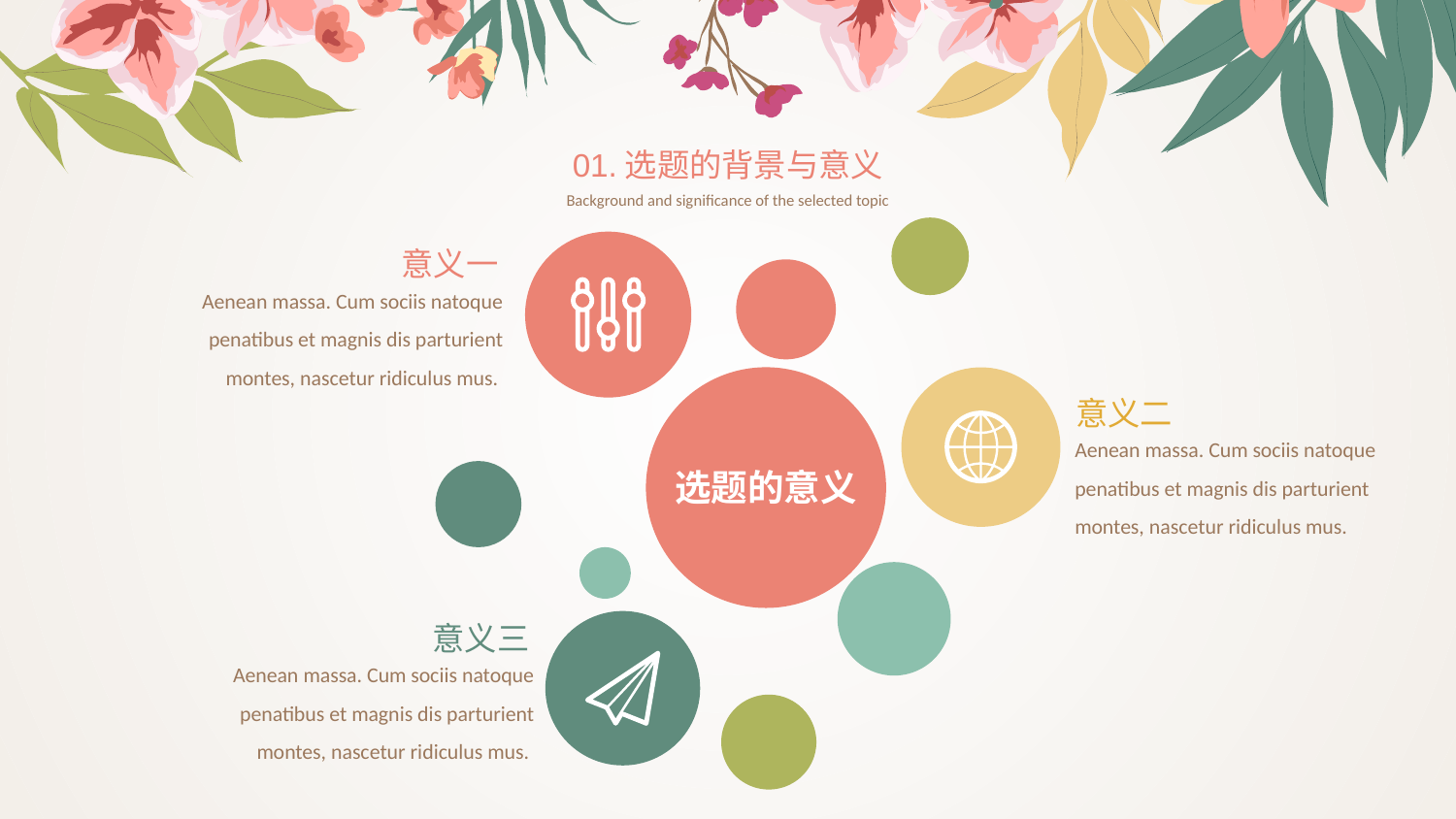

01.选题的背景与意义
Background and significance of the selected topic

意义一

Aenean massa. Cum sociis natoque penatibus et magnis dis parturient montes, nascetur ridiculus mus.

意义二

Aenean massa. Cum sociis natoque penatibus et magnis dis parturient montes, nascetur ridiculus mus.
选题的意义

意义三

Aenean massa. Cum sociis natoque penatibus et magnis dis parturient montes, nascetur ridiculus mus.